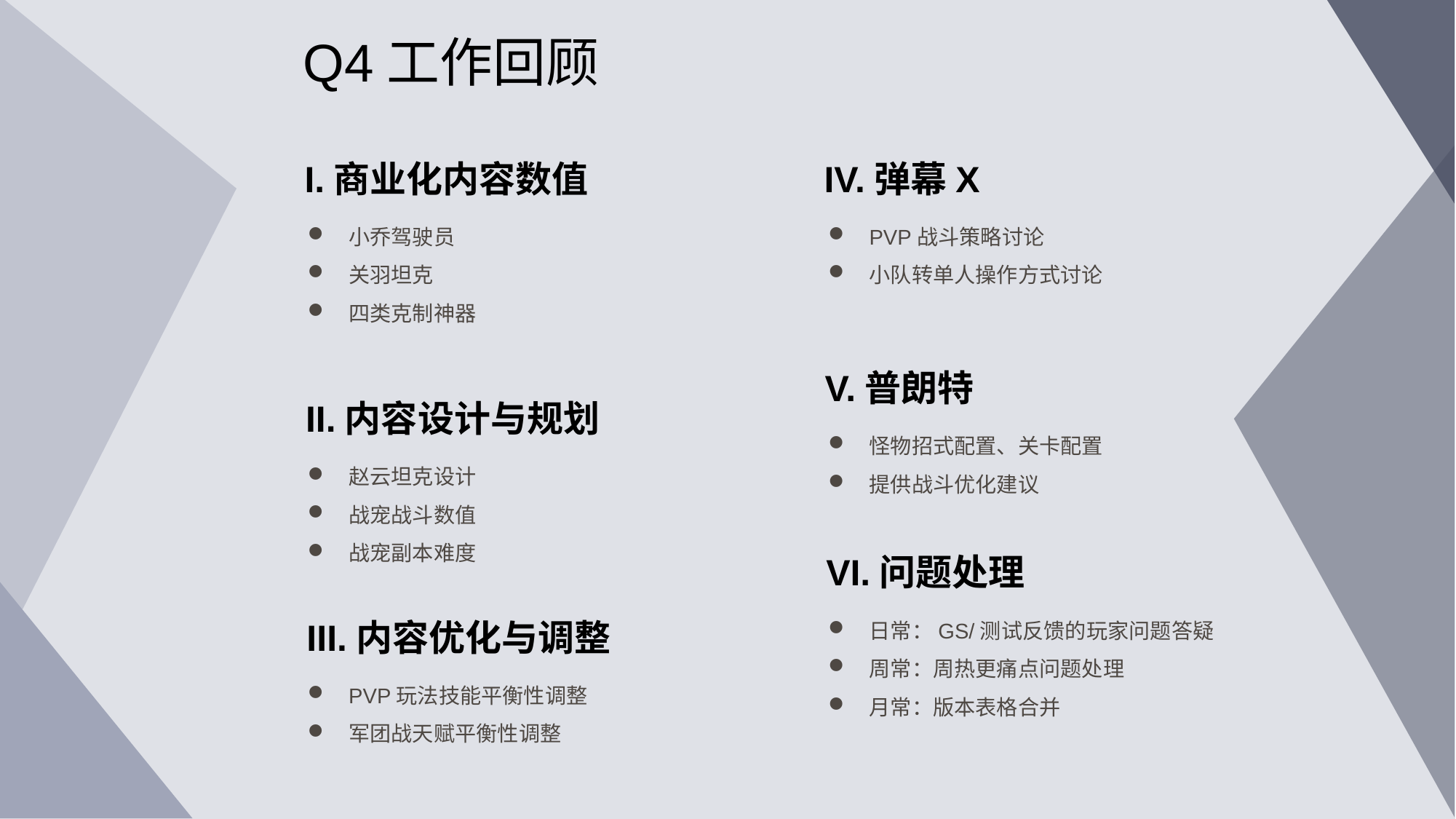

Q4工作回顾
I.商业化内容数值
小乔驾驶员
关羽坦克
四类克制神器
IV.弹幕X
PVP战斗策略讨论
小队转单人操作方式讨论

V.普朗特
怪物招式配置、关卡配置
提供战斗优化建议

II.内容设计与规划
赵云坦克设计
战宠战斗数值
战宠副本难度
VI.问题处理
日常：GS/测试反馈的玩家问题答疑
周常：周热更痛点问题处理
月常：版本表格合并

III.内容优化与调整
PVP玩法技能平衡性调整
军团战天赋平衡性调整